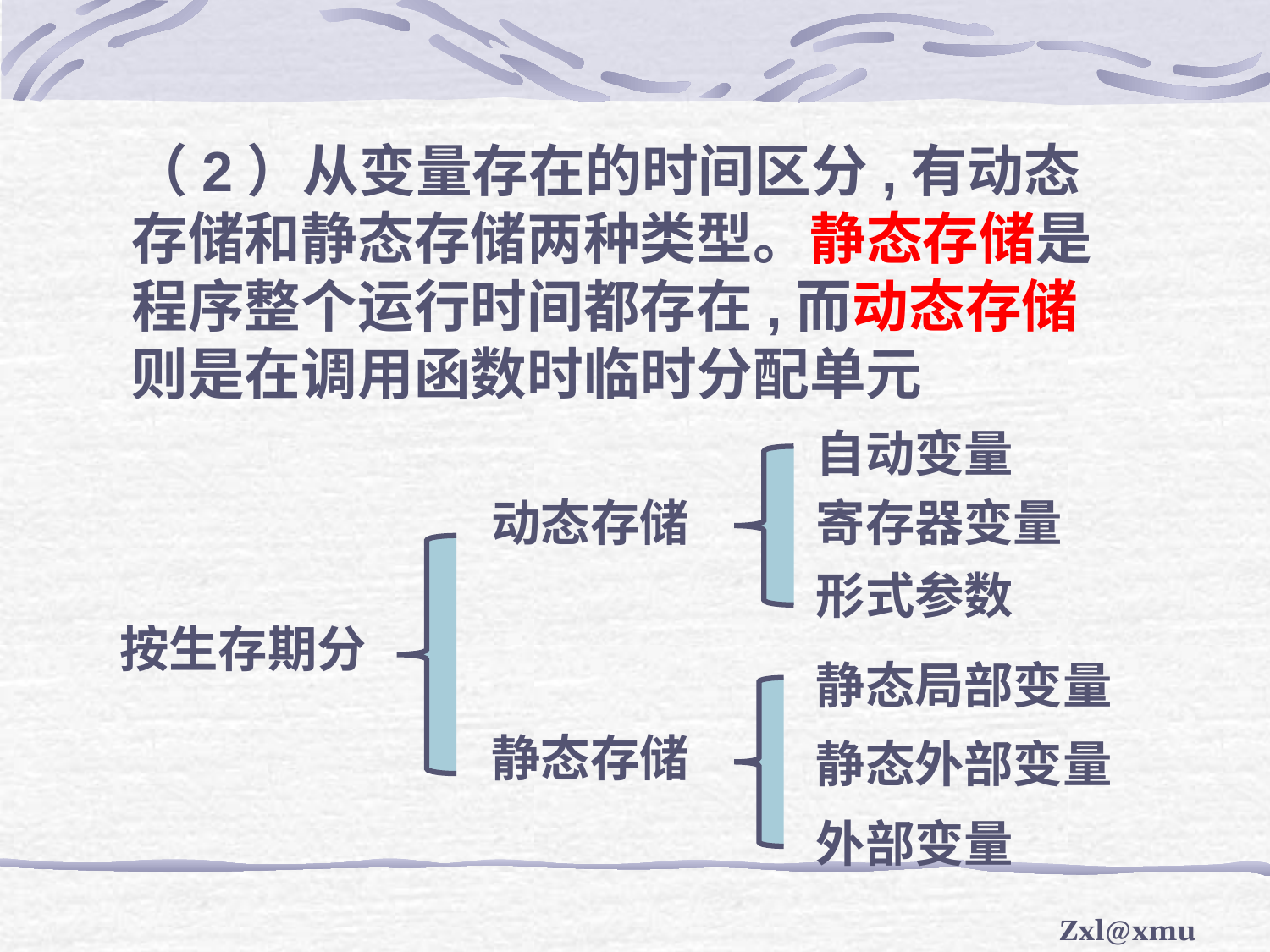

（2）从变量存在的时间区分,有动态存储和静态存储两种类型。静态存储是程序整个运行时间都存在,而动态存储则是在调用函数时临时分配单元
自动变量

动态存储
寄存器变量

形式参数
按生存期分
静态局部变量

静态存储
静态外部变量
外部变量